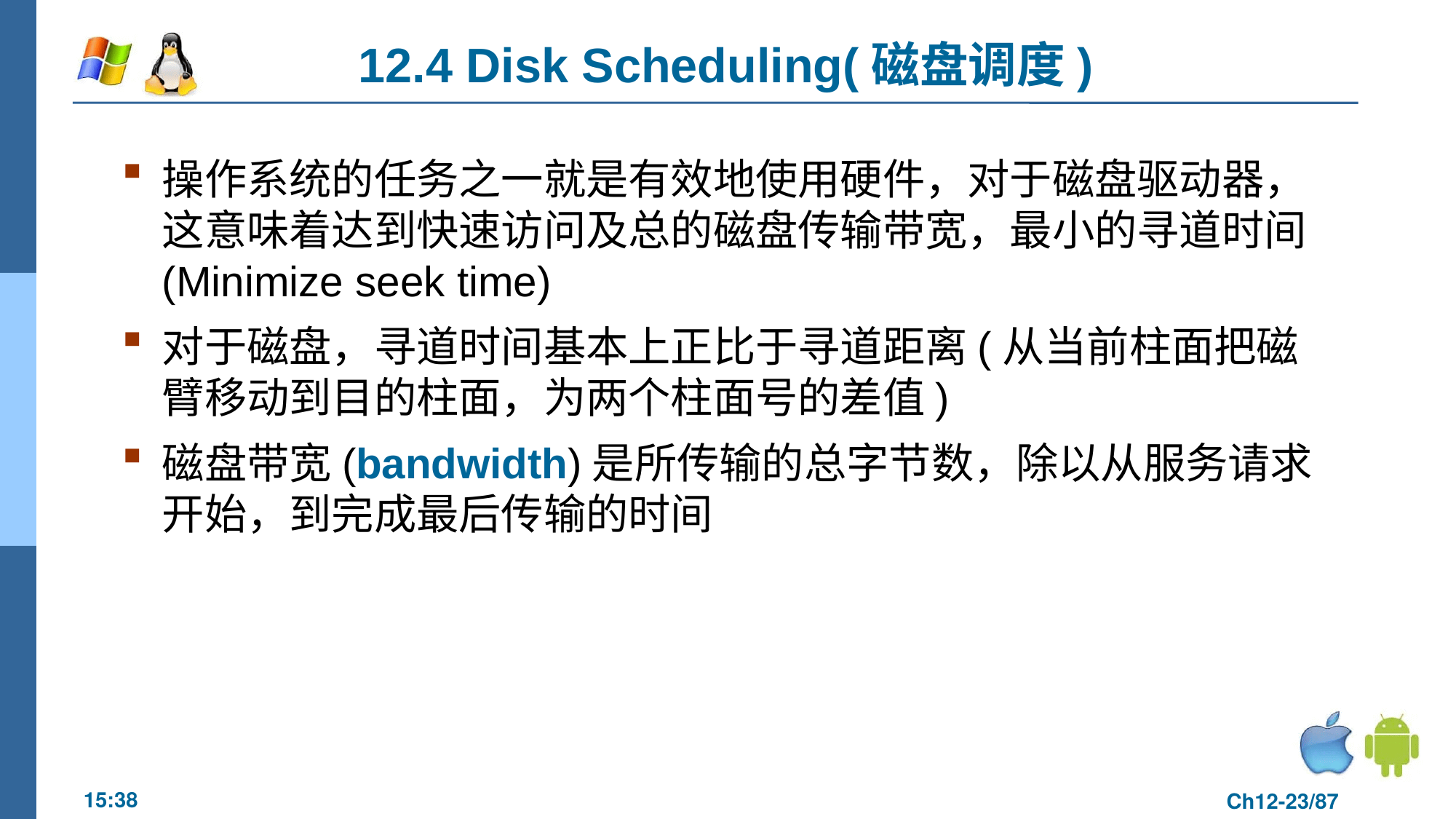

# 12.4 Disk Scheduling(磁盘调度)
操作系统的任务之一就是有效地使用硬件，对于磁盘驱动器，这意味着达到快速访问及总的磁盘传输带宽，最小的寻道时间(Minimize seek time)
对于磁盘，寻道时间基本上正比于寻道距离(从当前柱面把磁臂移动到目的柱面，为两个柱面号的差值)
磁盘带宽(bandwidth)是所传输的总字节数，除以从服务请求开始，到完成最后传输的时间